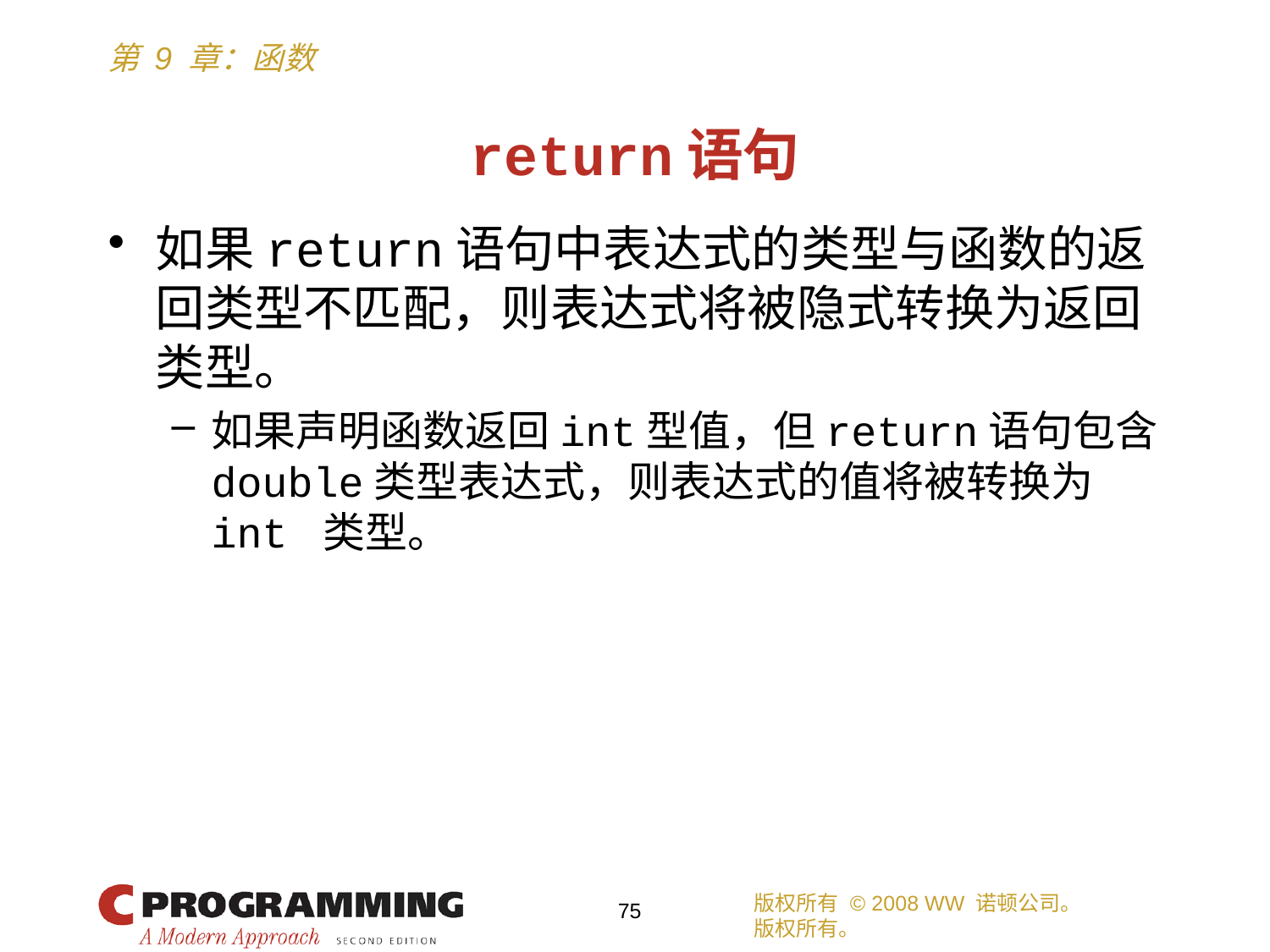

# return语句
如果return语句中表达式的类型与函数的返回类型不匹配，则表达式将被隐式转换为返回类型。
如果声明函数返回int型值，但return语句包含double类型表达式，则表达式的值将被转换为int 类型。
版权所有 © 2008 WW 诺顿公司。
版权所有。
75